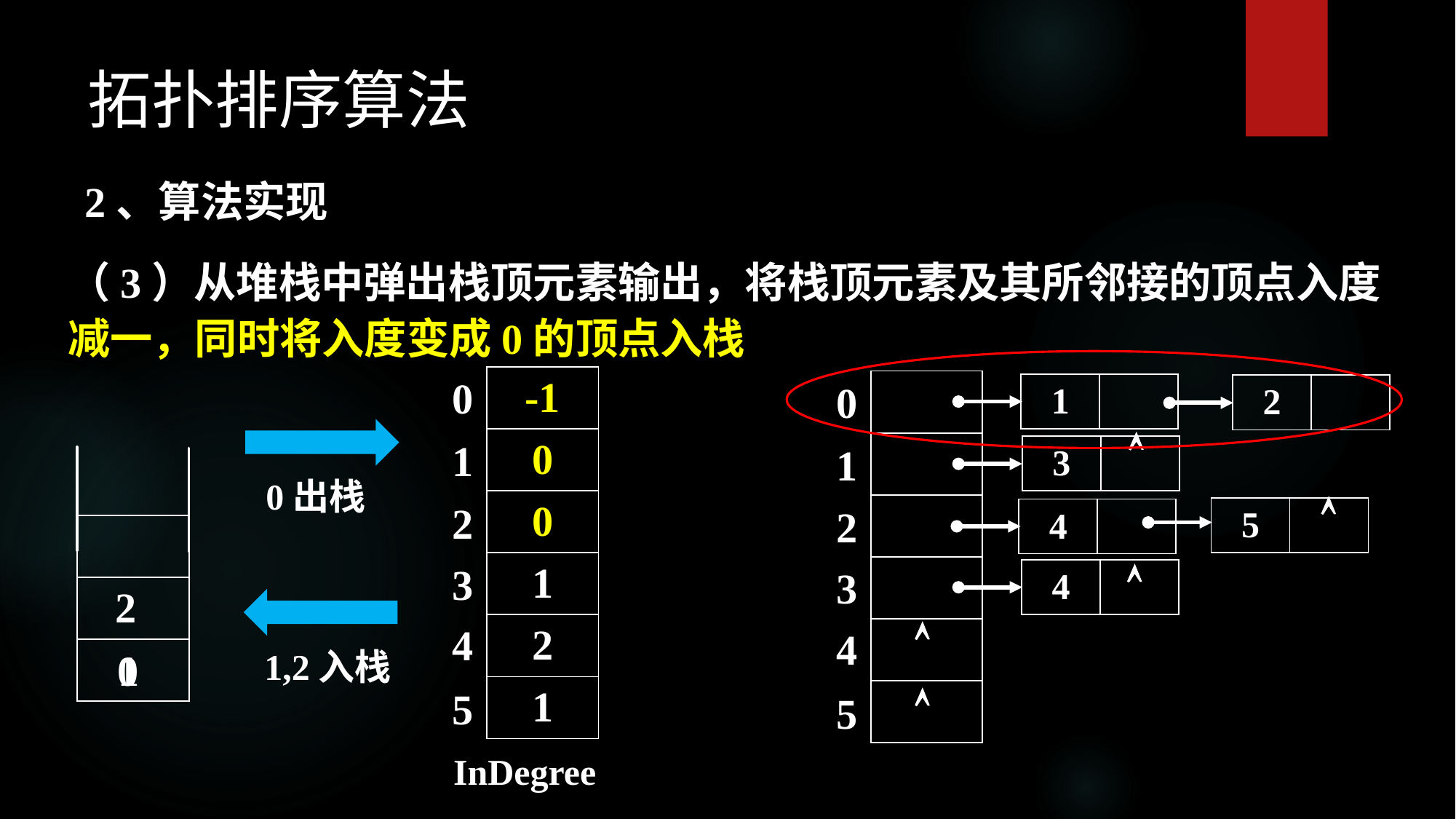

拓扑排序算法
2、算法实现
（3）从堆栈中弹出栈顶元素输出，将栈顶元素及其所邻接的顶点入度减一，同时将入度变成0的顶点入栈

0
| -1 |
| --- |
| 0 |
| 0 |
| 1 |
| 2 |
| 1 |
0
|  |
| --- |
|  |
|  |
|  |
|  |
|  |
| 1 |  |
| --- | --- |
| 2 |  |
| --- | --- |

0出栈
∧
1
1
| 3 |  |
| --- | --- |
∧
2
2
| 5 |  |
| --- | --- |
| 4 |  |
| --- | --- |
|  |
| --- |
|  |
|  |
3
∧
3
| 4 |  |
| --- | --- |
2

1,2入栈
∧
4
4
0
1
∧
5
5
InDegree